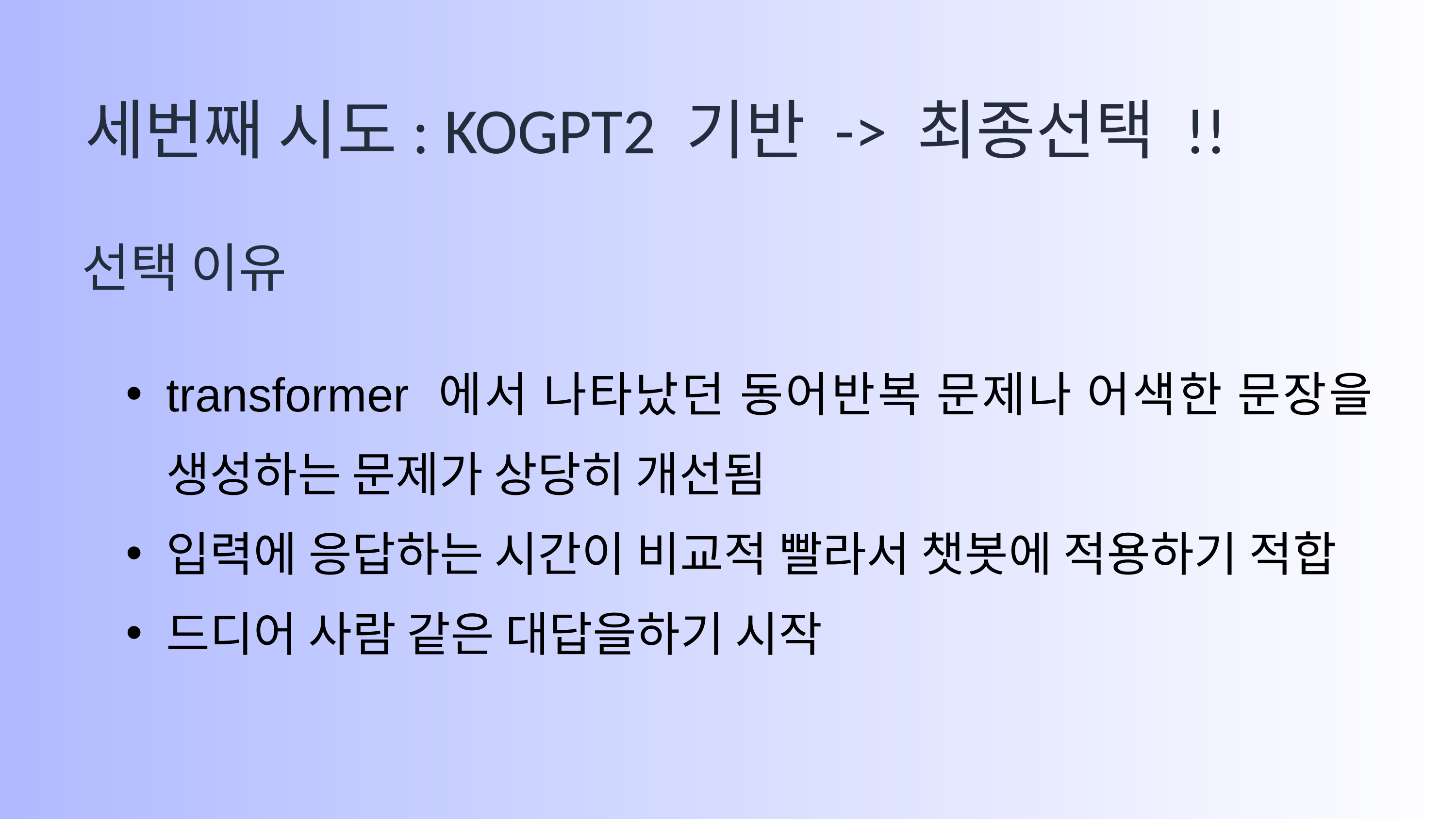

세번째 시도: KOGPT2 기반 -> 최종선택 !!
선택 이유
transformer 에서 나타났던 동어반복 문제나 어색한 문장을 생성하는 문제가 상당히 개선됨
입력에 응답하는 시간이 비교적 빨라서 챗봇에 적용하기 적합
드디어 사람 같은 대답을하기 시작